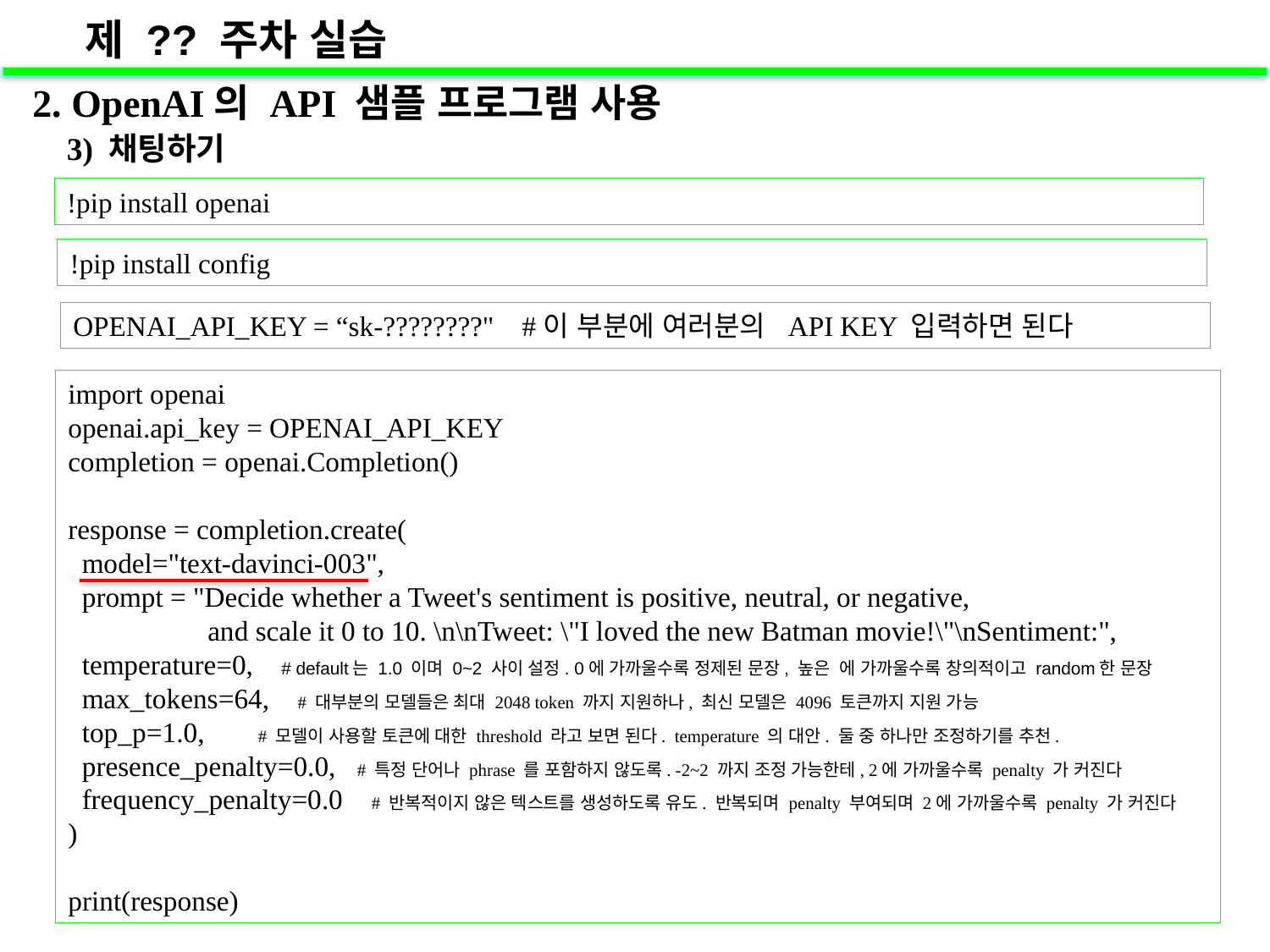

제 ?? 주차 실습

2. OpenAI의 API 샘플 프로그램 사용
  3) 채팅하기
!pip install openai
!pip install config
OPENAI_API_KEY = “sk-????????"    #이 부분에 여러분의  API KEY 입력하면 된다
import openai
openai.api_key = OPENAI_API_KEY
completion = openai.Completion()
response = completion.create(
  model="text-davinci-003",
  prompt = "Decide whether a Tweet's sentiment is positive, neutral, or negative,
                    and scale it 0 to 10. \n\nTweet: \"I loved the new Batman movie!\"\nSentiment:",
  temperature=0,    # default는 1.0 이며 0~2 사이 설정. 0에 가까울수록 정제된 문장, 높은  에 가까울수록 창의적이고 random한 문장
  max_tokens=64,    # 대부분의 모델들은 최대 2048 token 까지 지원하나, 최신 모델은 4096 토큰까지 지원 가능
  top_p=1.0,        # 모델이 사용할 토큰에 대한 threshold 라고 보면 된다.  temperature 의 대안. 둘 중 하나만 조정하기를 추천.
  presence_penalty=0.0,   # 특정 단어나 phrase 를 포함하지 않도록. -2~2 까지 조정 가능한테, 2에 가까울수록 penalty 가 커진다
  frequency_penalty=0.0    # 반복적이지 않은 텍스트를 생성하도록 유도. 반복되며 penalty 부여되며 2에 가까울수록 penalty 가 커진다
)
print(response)